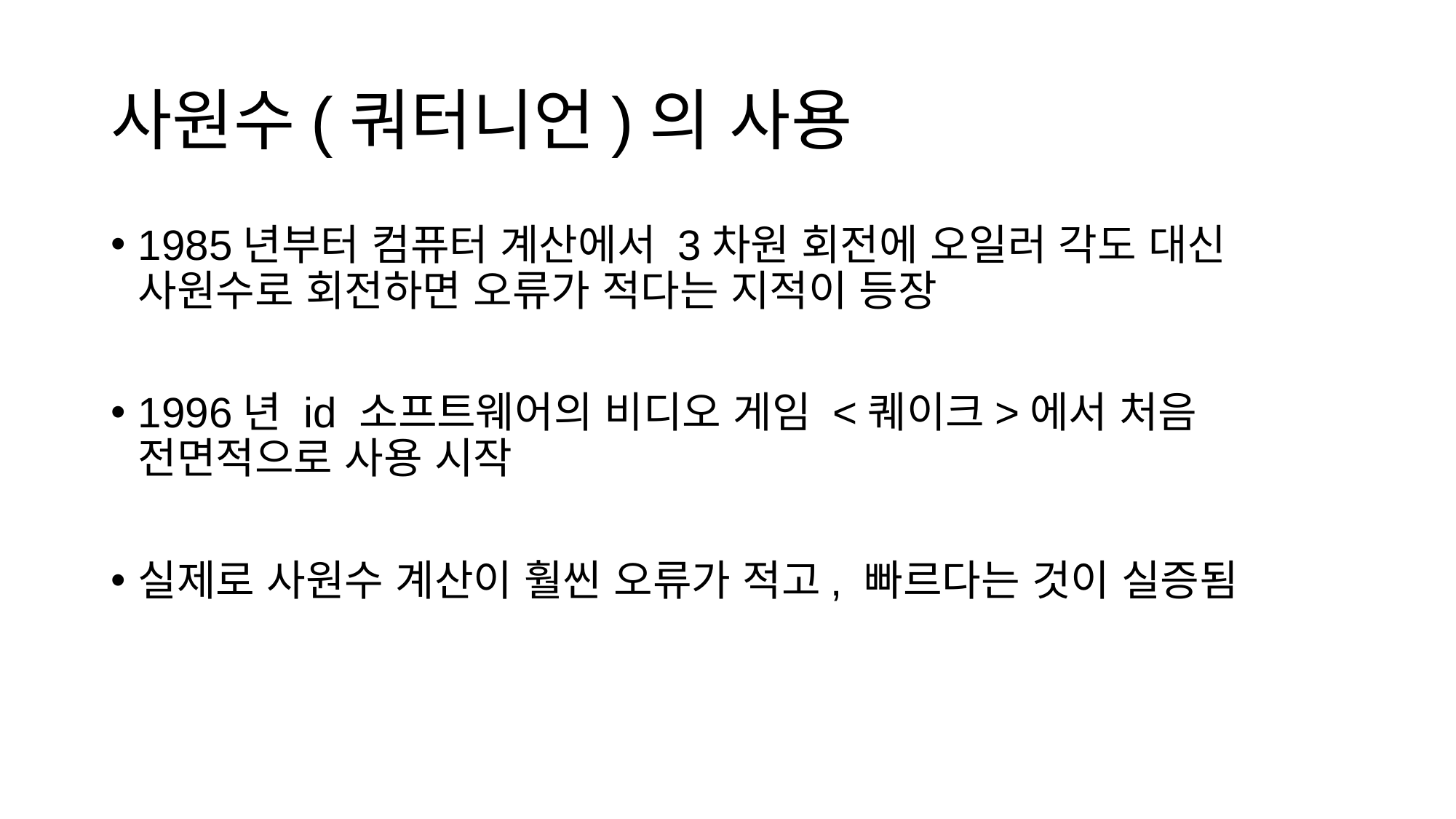

# 사원수(쿼터니언)의 사용
1985년부터 컴퓨터 계산에서 3차원 회전에 오일러 각도 대신 사원수로 회전하면 오류가 적다는 지적이 등장

1996년 id 소프트웨어의 비디오 게임 <퀘이크>에서 처음 전면적으로 사용 시작

실제로 사원수 계산이 훨씬 오류가 적고, 빠르다는 것이 실증됨